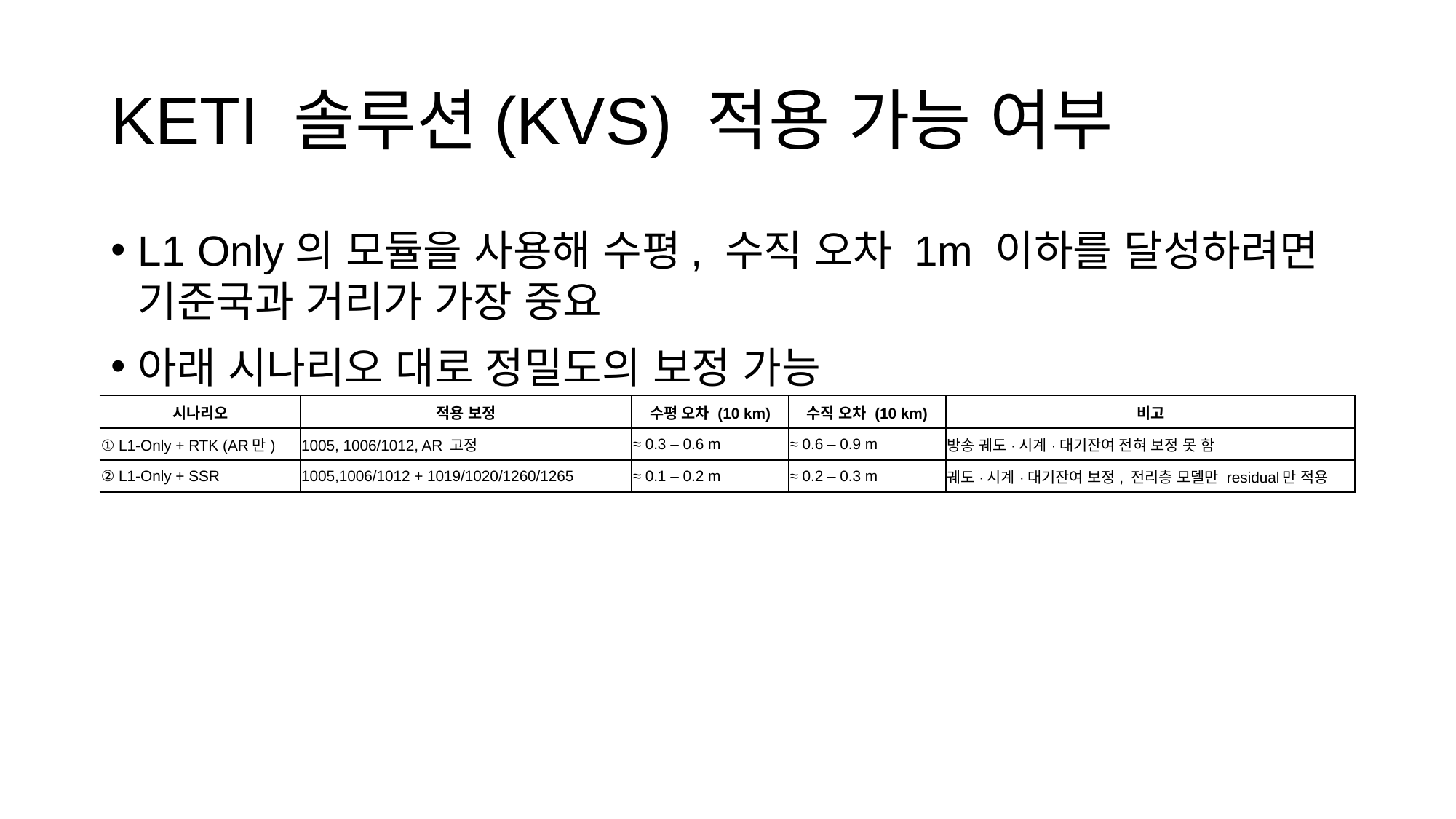

# KETI 솔루션(KVS) 적용 가능 여부
L1 Only의 모듈을 사용해 수평, 수직 오차 1m 이하를 달성하려면 기준국과 거리가 가장 중요
아래 시나리오 대로 정밀도의 보정 가능

| 시나리오 | 적용 보정 | 수평 오차 (10 km) | 수직 오차 (10 km) | 비고 |
| --- | --- | --- | --- | --- |
| ① L1-Only + RTK (AR만) | 1005, 1006/1012, AR 고정 | ≈ 0.3 – 0.6 m | ≈ 0.6 – 0.9 m | 방송 궤도·시계·대기잔여 전혀 보정 못 함 |
| ② L1-Only + SSR | 1005,1006/1012 + 1019/1020/1260/1265 | ≈ 0.1 – 0.2 m | ≈ 0.2 – 0.3 m | 궤도·시계·대기잔여 보정, 전리층 모델만 residual만 적용 |